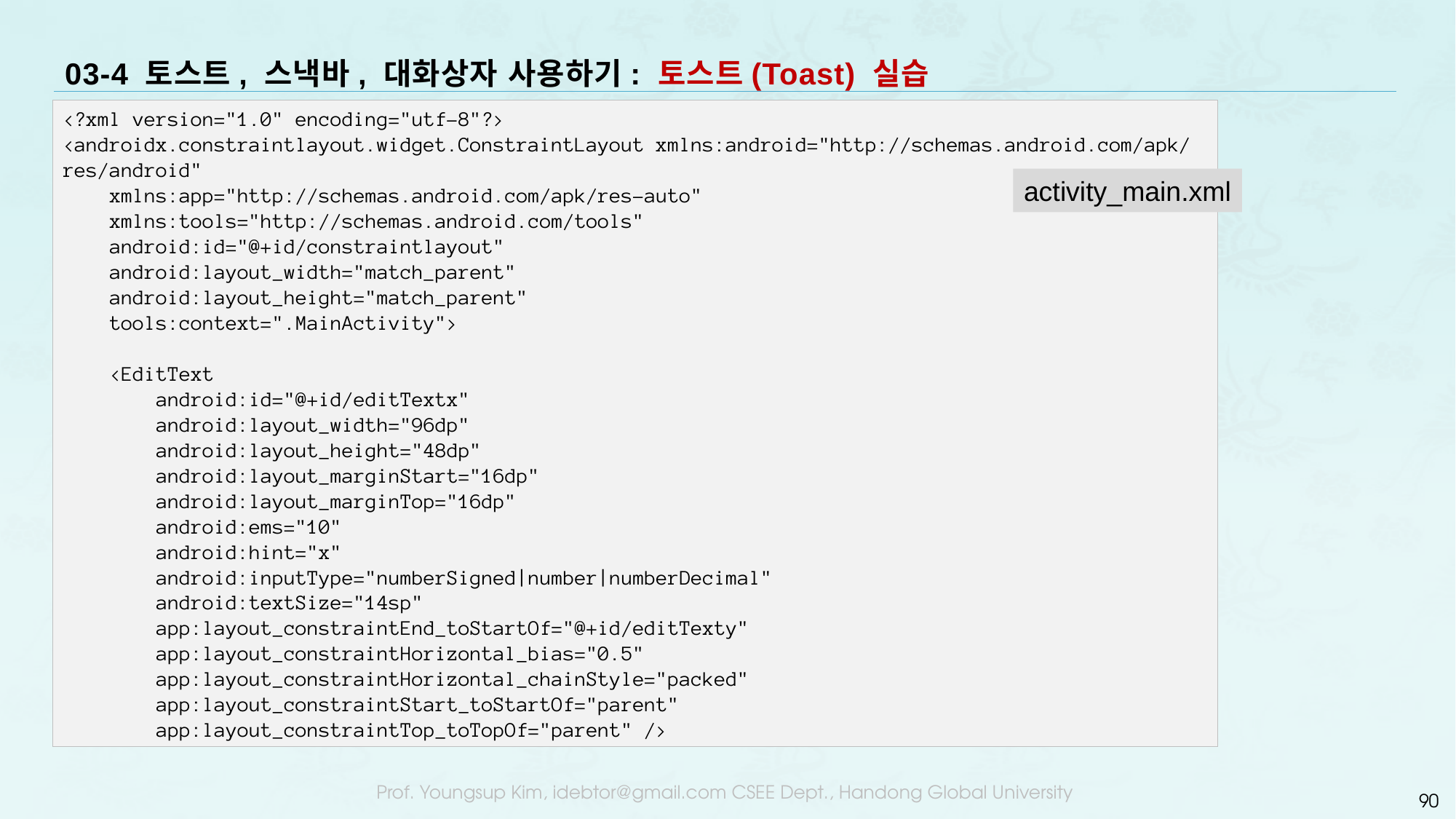

# 03-4 토스트, 스낵바, 대화상자 사용하기: 토스트(Toast) 실습
<?xml version="1.0" encoding="utf-8"?>
<androidx.constraintlayout.widget.ConstraintLayout xmlns:android="http://schemas.android.com/apk/res/android"
    xmlns:app="http://schemas.android.com/apk/res-auto"
    xmlns:tools="http://schemas.android.com/tools"
    android:id="@+id/constraintlayout"
    android:layout_width="match_parent"
    android:layout_height="match_parent"
    tools:context=".MainActivity">

    <EditText
        android:id="@+id/editTextx"
        android:layout_width="96dp"
        android:layout_height="48dp"
        android:layout_marginStart="16dp"
        android:layout_marginTop="16dp"
        android:ems="10"
        android:hint="x"
        android:inputType="numberSigned|number|numberDecimal"
        android:textSize="14sp"
        app:layout_constraintEnd_toStartOf="@+id/editTexty"
        app:layout_constraintHorizontal_bias="0.5"
        app:layout_constraintHorizontal_chainStyle="packed"
        app:layout_constraintStart_toStartOf="parent"
        app:layout_constraintTop_toTopOf="parent" />

activity_main.xml
90